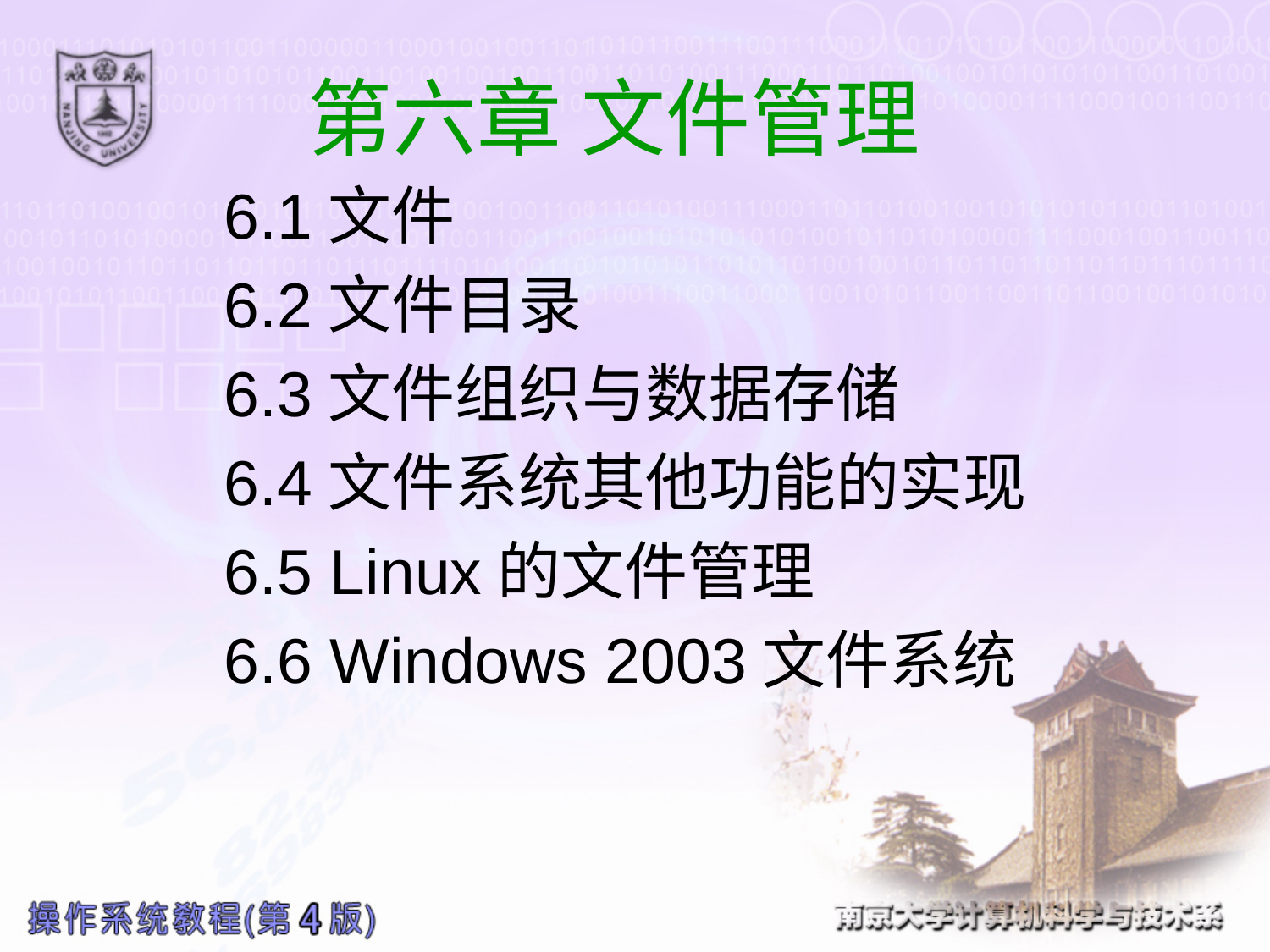

# 第六章 文件管理
6.1文件
6.2文件目录
6.3文件组织与数据存储
6.4文件系统其他功能的实现
6.5 Linux的文件管理
6.6 Windows 2003文件系统